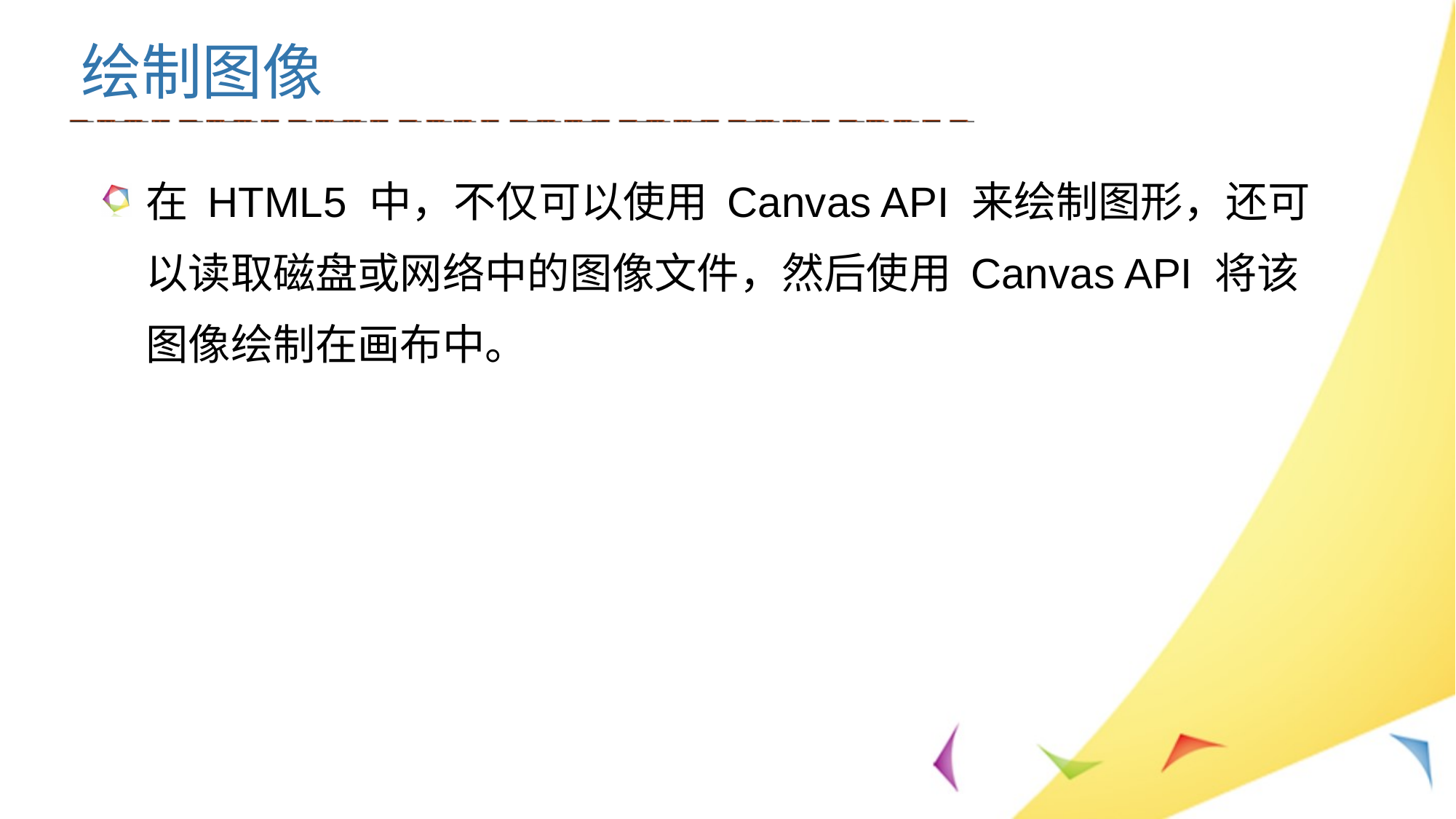

绘制图像
在 HTML5 中，不仅可以使用 Canvas API 来绘制图形，还可以读取磁盘或网络中的图像文件，然后使用 Canvas API 将该图像绘制在画布中。